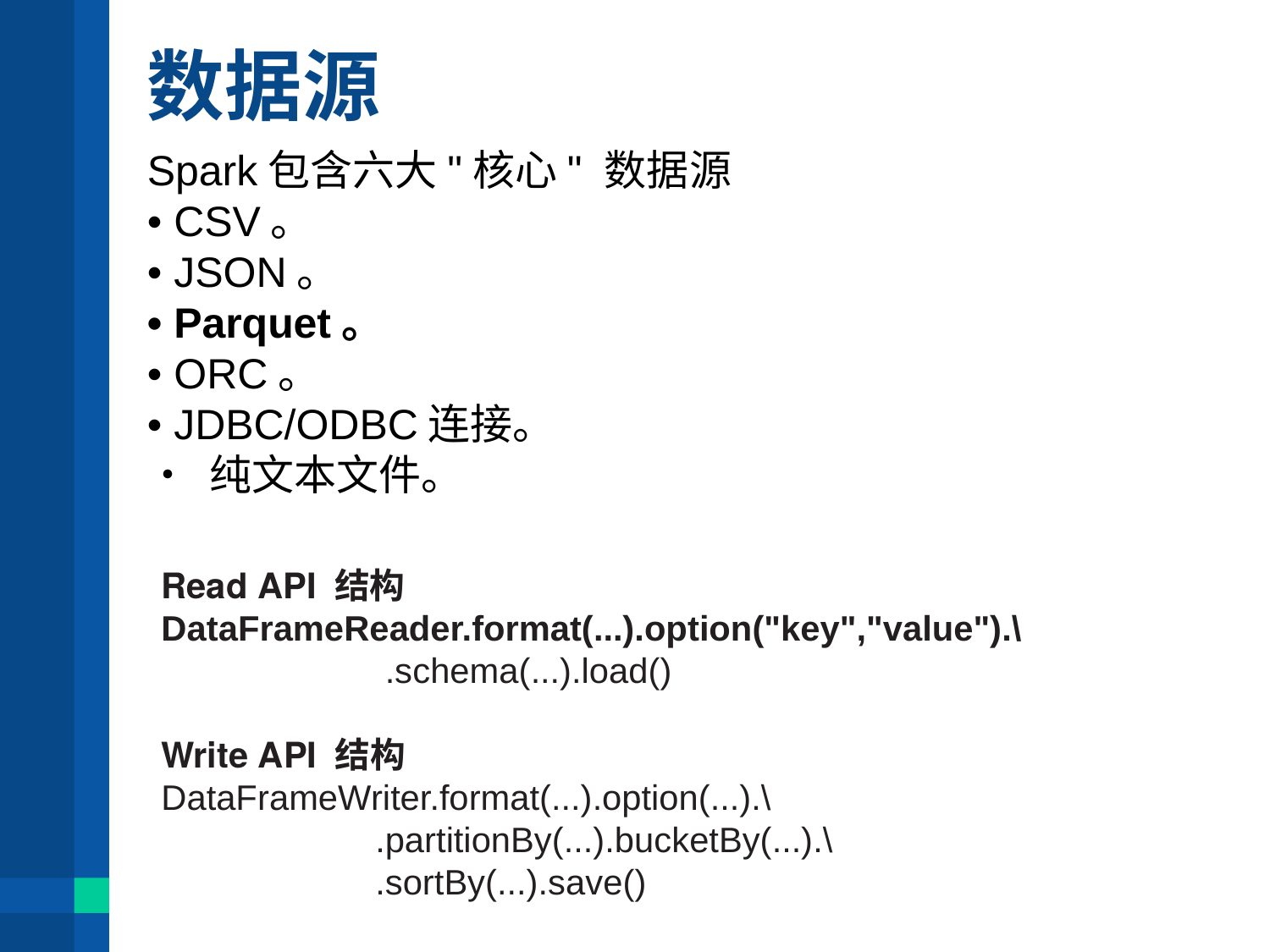

数据源
Spark包含六大"核心" 数据源
• CSV。
• JSON。
• Parquet。
• ORC。
• JDBC/ODBC连接。
• 纯文本文件。
Read API 结构 DataFrameReader.format(...).option("key","value").\
                       .schema(...).load()

Write API 结构
DataFrameWriter.format(...).option(...).\
                      .partitionBy(...).bucketBy(...).\
                      .sortBy(...).save()